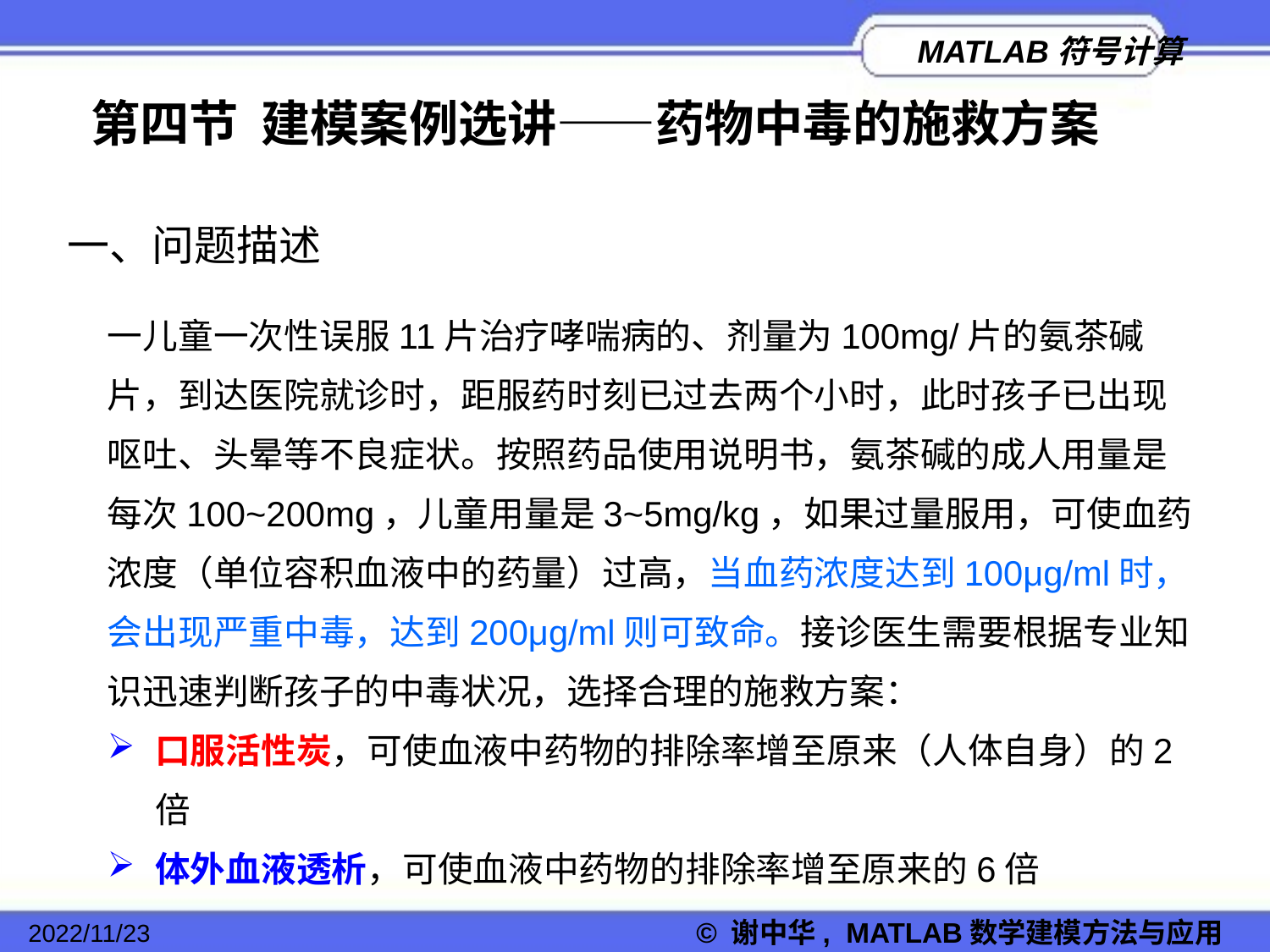

第四节  建模案例选讲——药物中毒的施救方案
一、问题描述
一儿童一次性误服11片治疗哮喘病的、剂量为100mg/片的氨茶碱片，到达医院就诊时，距服药时刻已过去两个小时，此时孩子已出现呕吐、头晕等不良症状。按照药品使用说明书，氨茶碱的成人用量是每次100~200mg，儿童用量是3~5mg/kg，如果过量服用，可使血药浓度（单位容积血液中的药量）过高，当血药浓度达到100μg/ml时，会出现严重中毒，达到200μg/ml则可致命。接诊医生需要根据专业知识迅速判断孩子的中毒状况，选择合理的施救方案：
口服活性炭，可使血液中药物的排除率增至原来（人体自身）的2倍
体外血液透析，可使血液中药物的排除率增至原来的6倍
2022/11/23
© 谢中华,  MATLAB数学建模方法与应用